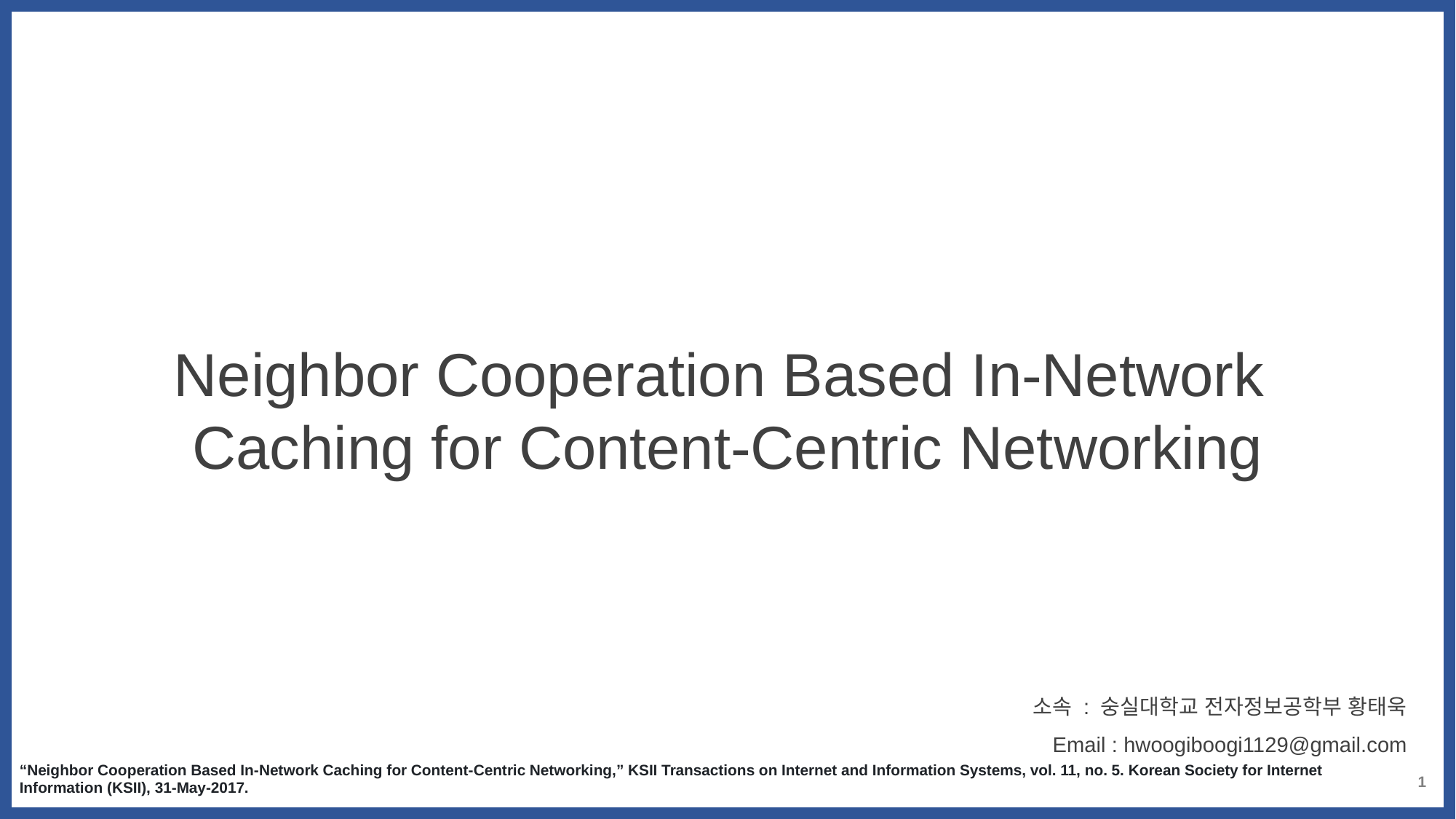

Neighbor Cooperation Based In-Network
Caching for Content-Centric Networking
소속 : 숭실대학교 전자정보공학부 황태욱
Email : hwoogiboogi1129@gmail.com
“Neighbor Cooperation Based In-Network Caching for Content-Centric Networking,” KSII Transactions on Internet and Information Systems, vol. 11, no. 5. Korean Society for Internet Information (KSII), 31-May-2017.
1